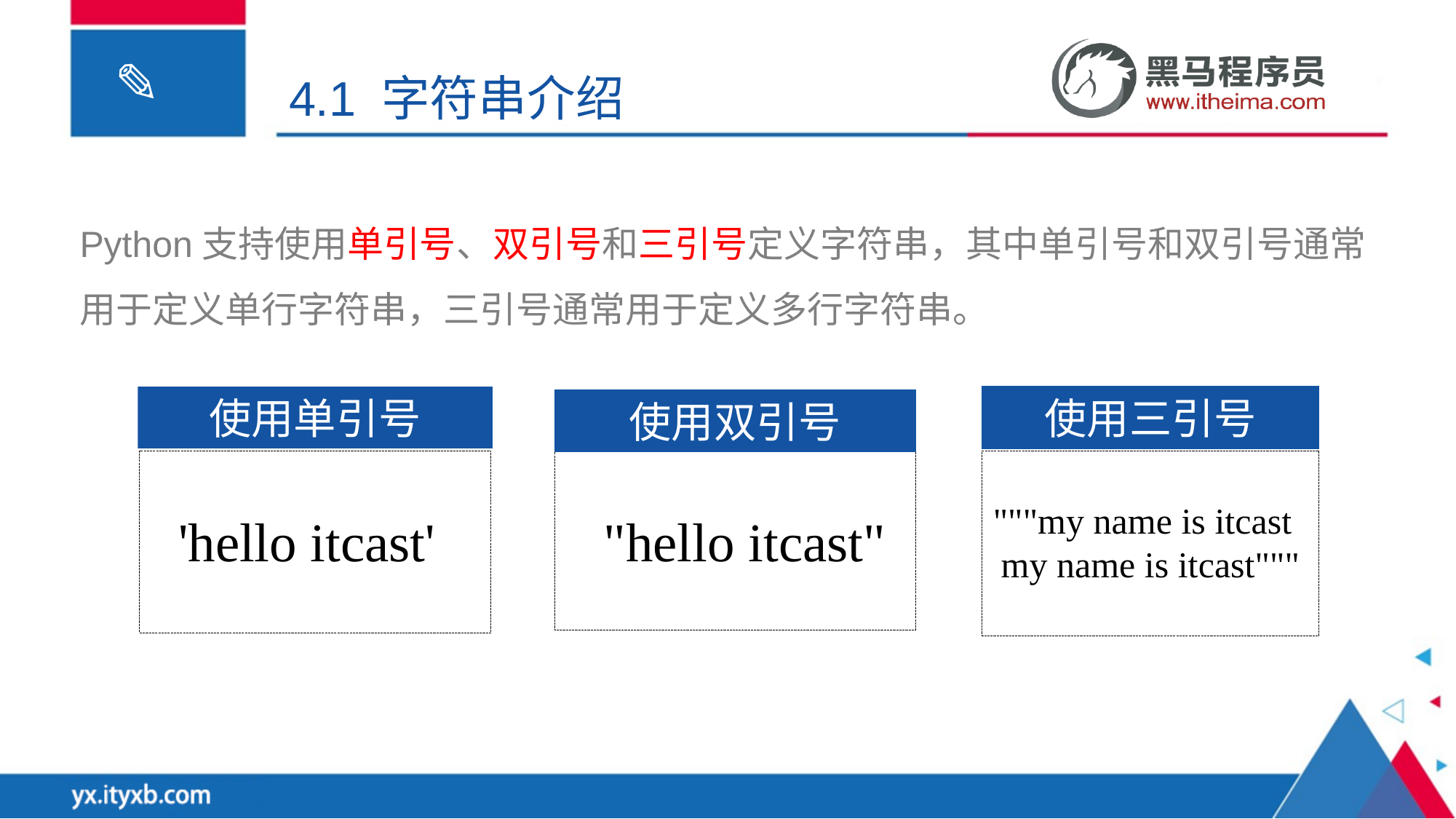

4.1 字符串介绍
Python支持使用单引号、双引号和三引号定义字符串，其中单引号和双引号通常用于定义单行字符串，三引号通常用于定义多行字符串。
使用单引号

'hello itcast'
使用三引号

"""my name is itcast
my name is itcast"""
使用双引号

"hello itcast"